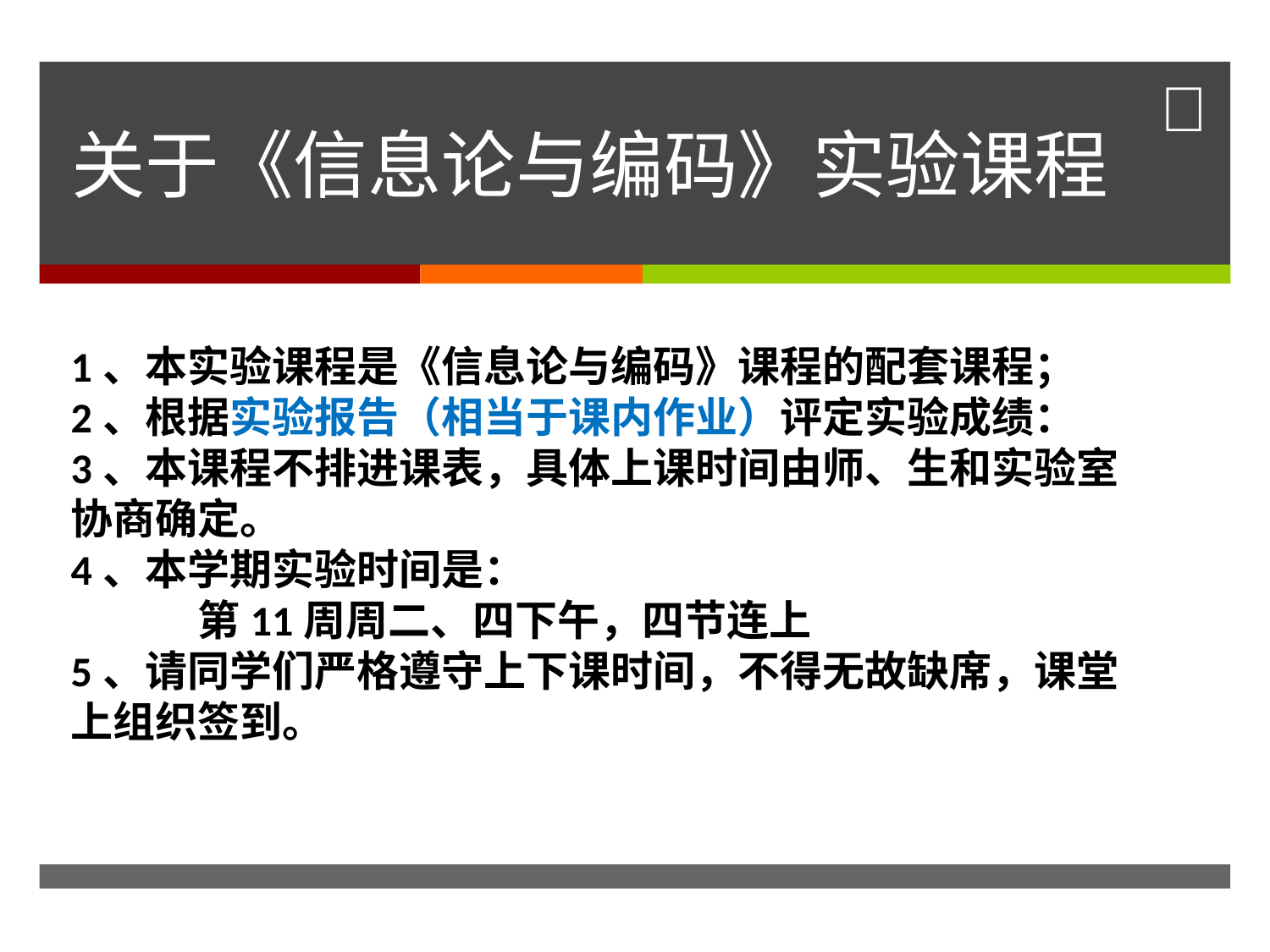

# 关于《信息论与编码》实验课程
1、本实验课程是《信息论与编码》课程的配套课程；
2、根据实验报告（相当于课内作业）评定实验成绩：
3、本课程不排进课表，具体上课时间由师、生和实验室协商确定。
4、本学期实验时间是：
	第11周周二、四下午，四节连上
5、请同学们严格遵守上下课时间，不得无故缺席，课堂上组织签到。